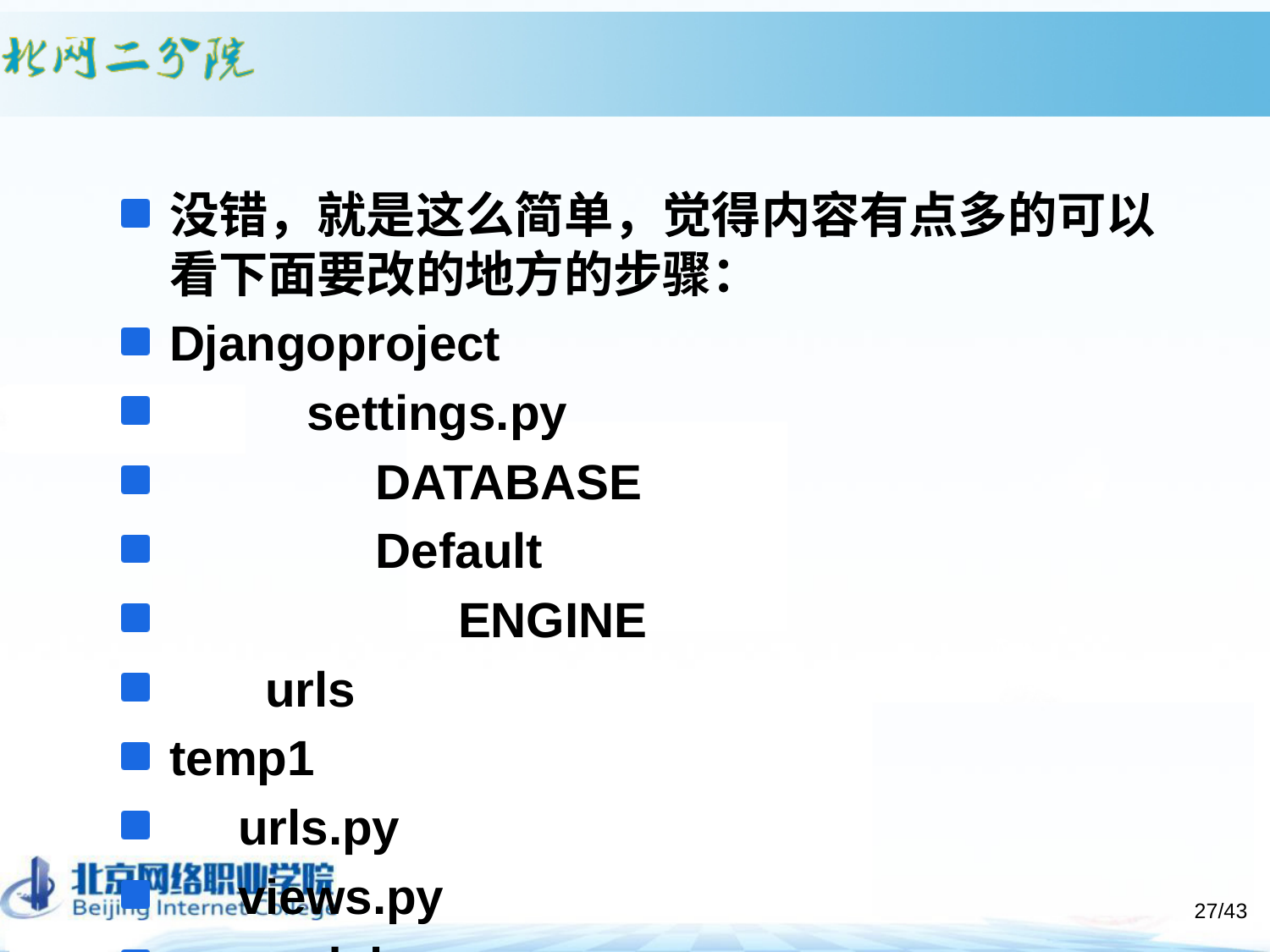

#
没错，就是这么简单，觉得内容有点多的可以看下面要改的地方的步骤：
Djangoproject
          settings.py
               DATABASE
               Default
                     ENGINE
       urls
temp1
     urls.py
     views.py
     models.py

27/43